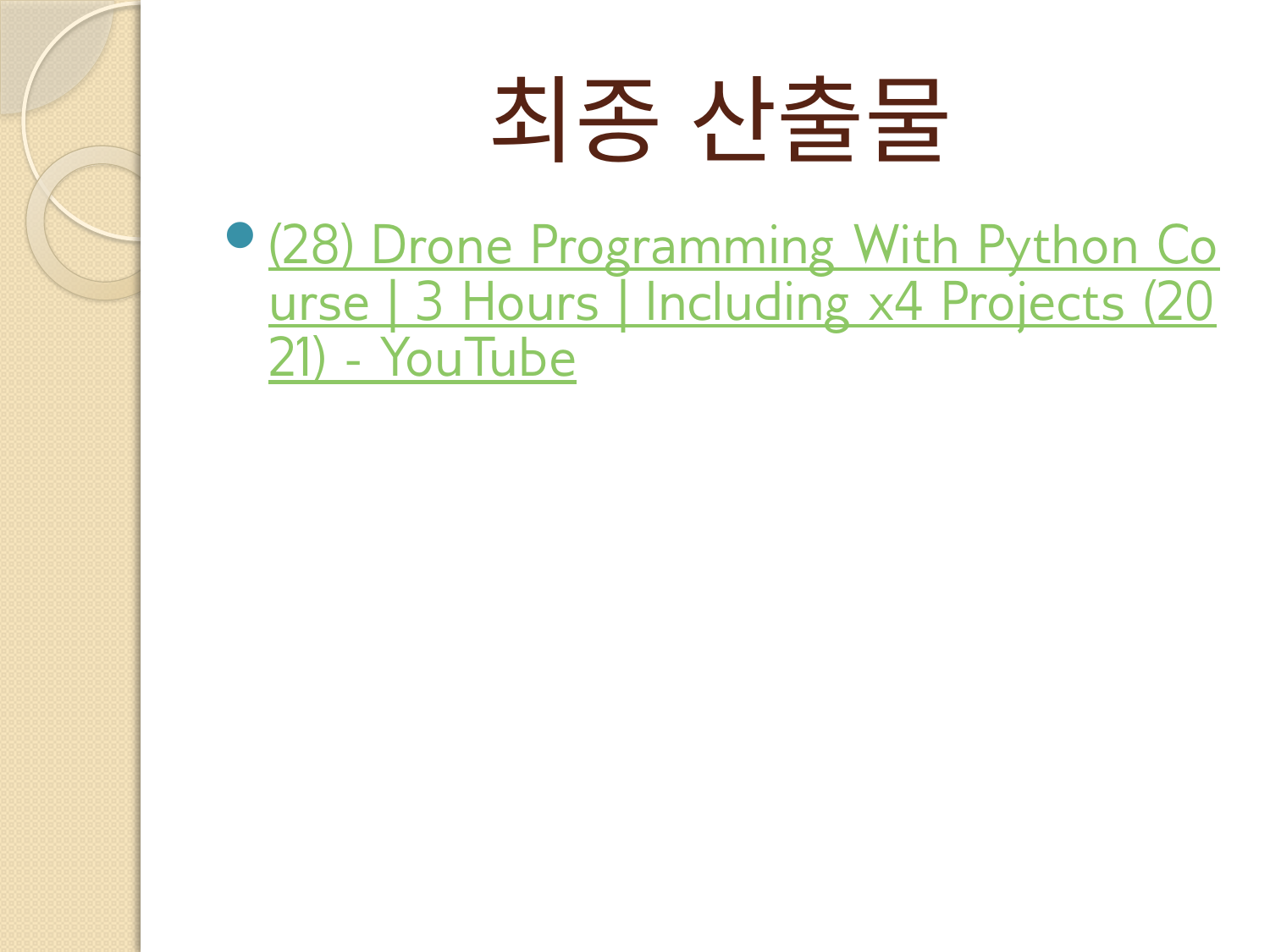

# 최종 산출물
(28) Drone Programming With Python Course | 3 Hours | Including x4 Projects (2021) - YouTube